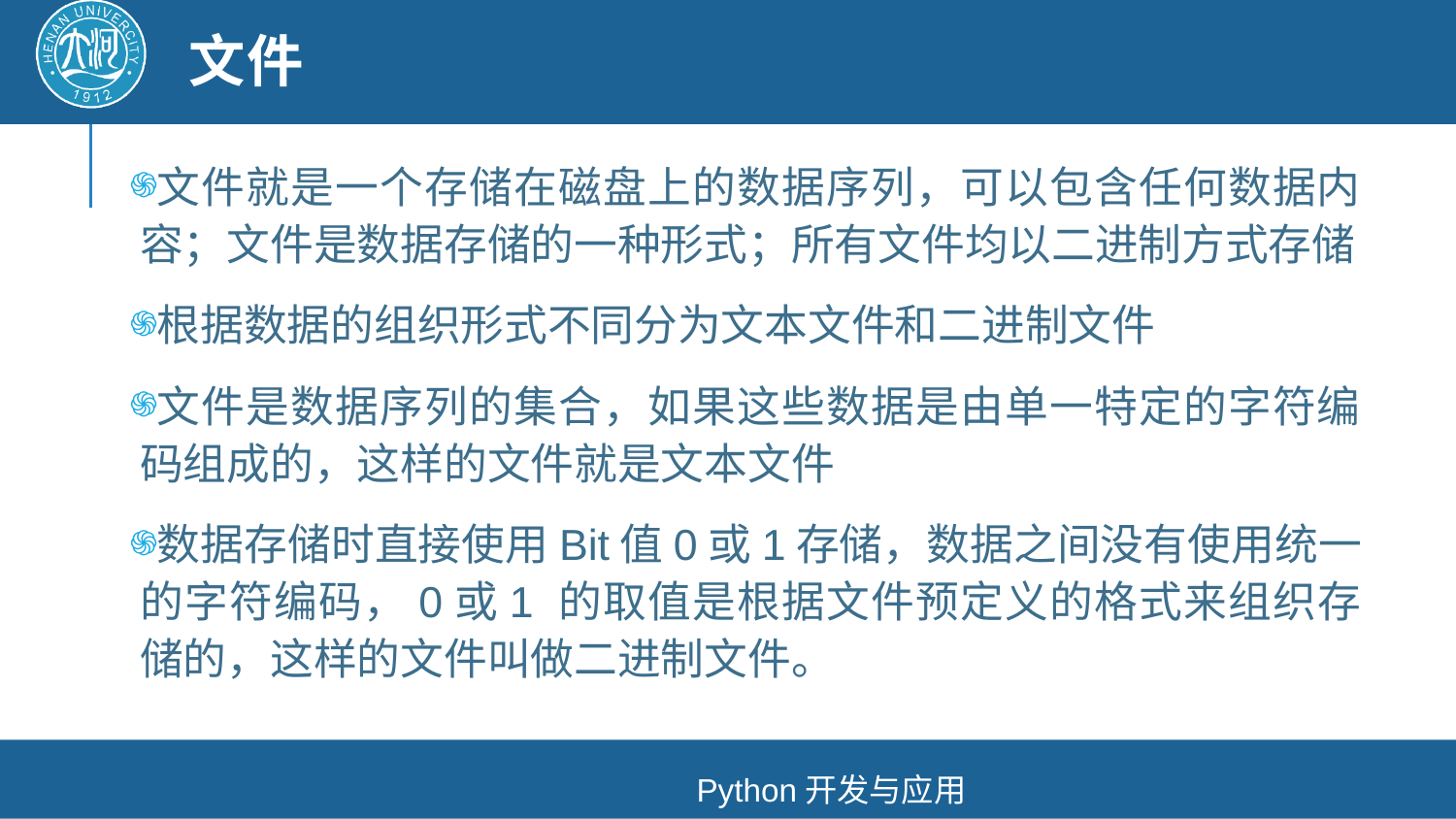

# 文件
文件就是一个存储在磁盘上的数据序列，可以包含任何数据内容；文件是数据存储的一种形式；所有文件均以二进制方式存储
根据数据的组织形式不同分为文本文件和二进制文件
文件是数据序列的集合，如果这些数据是由单一特定的字符编码组成的，这样的文件就是文本文件
数据存储时直接使用Bit值0或1存储，数据之间没有使用统一的字符编码，0或1 的取值是根据文件预定义的格式来组织存储的，这样的文件叫做二进制文件。

Python开发与应用
5